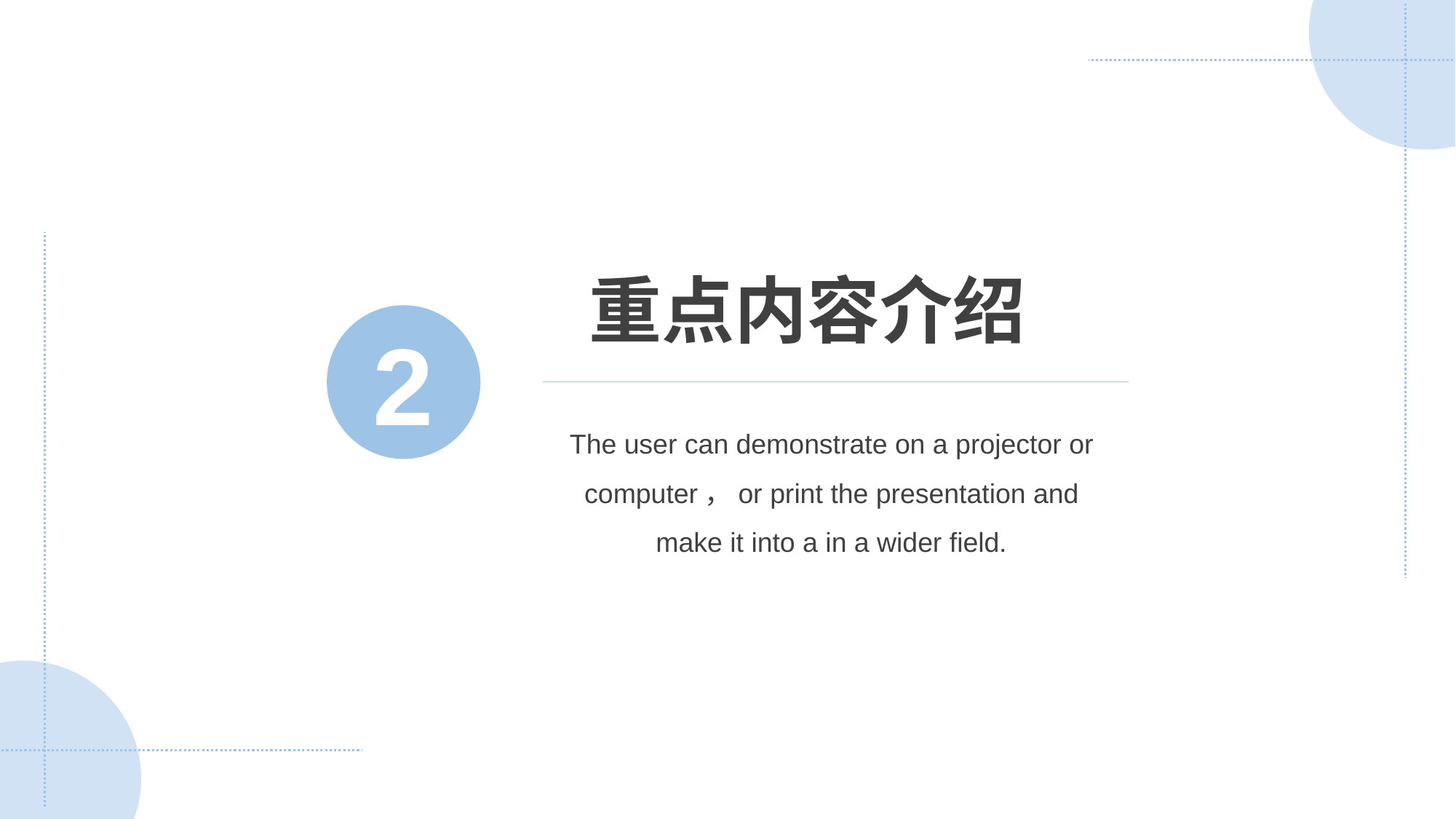

重点内容介绍
2
The user can demonstrate on a projector or computer，or print the presentation and make it into a in a wider field.